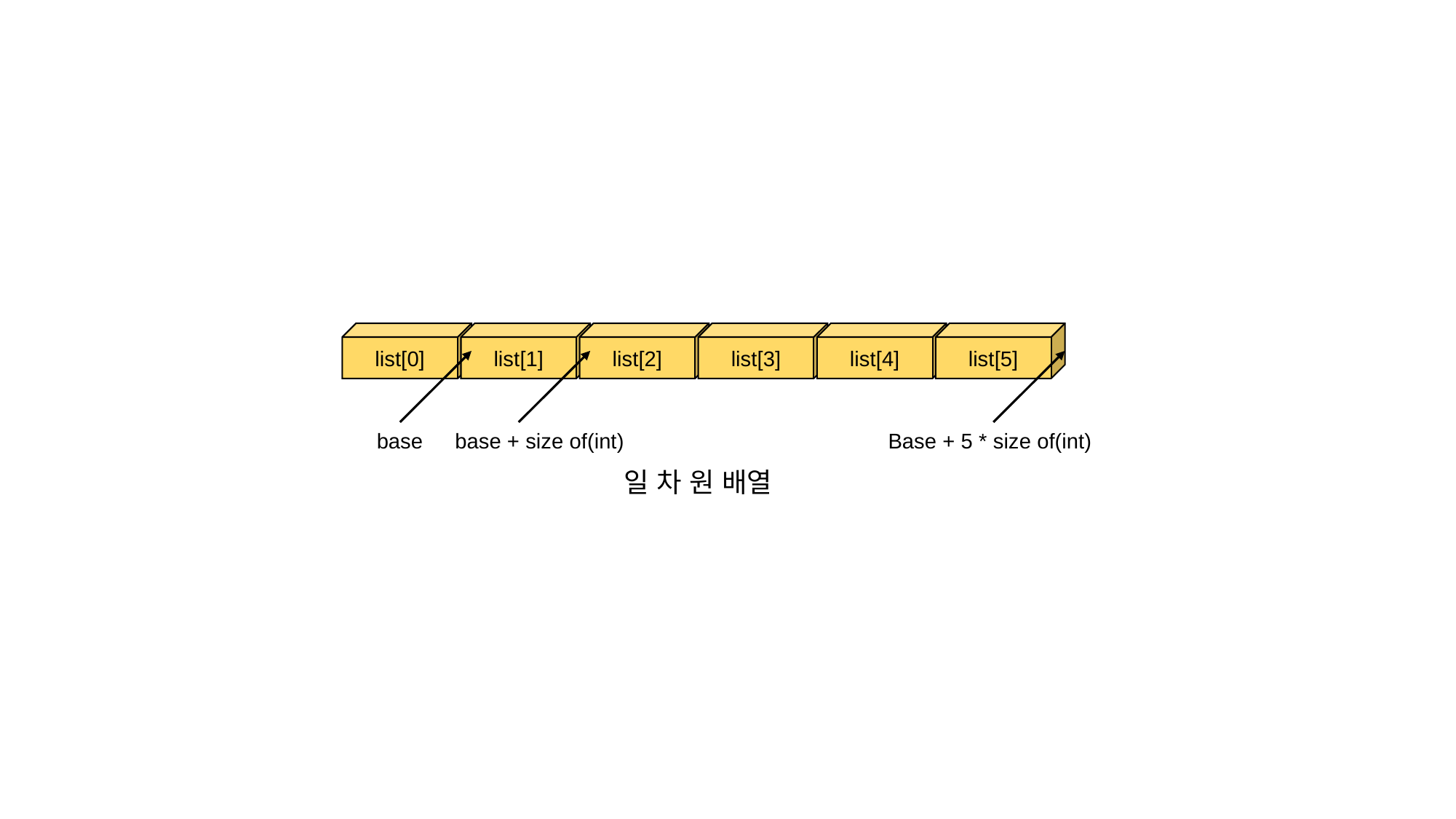

list[0]
list[1]
list[2]
list[3]
list[4]
list[5]
base
       base + size of(int)
Base + 5 * size of(int)
일 차 원 배열